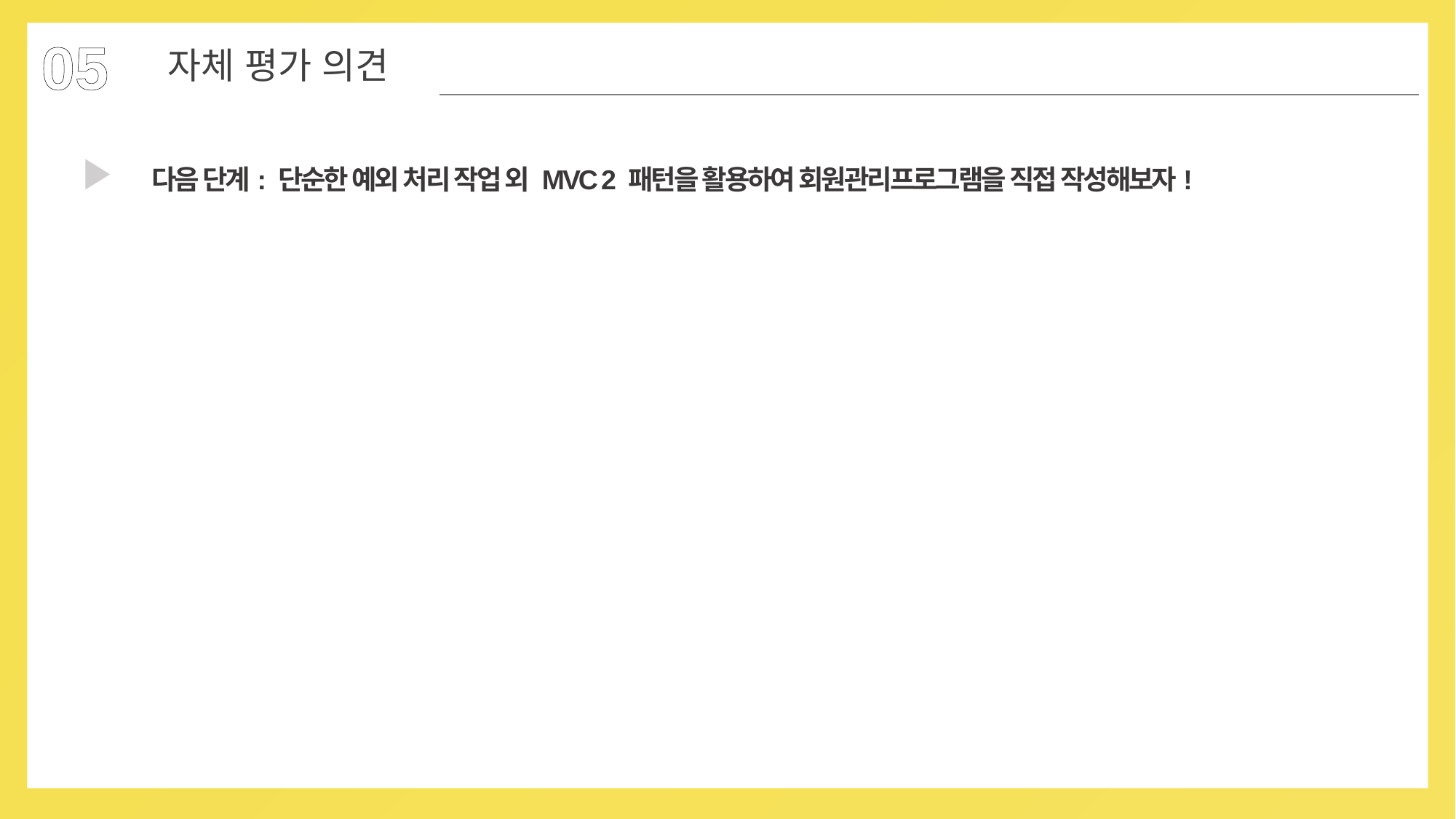

05
자체 평가 의견
▶
다음 단계: 단순한 예외 처리 작업 외 MVC 2 패턴을 활용하여 회원관리프로그램을 직접 작성해보자!